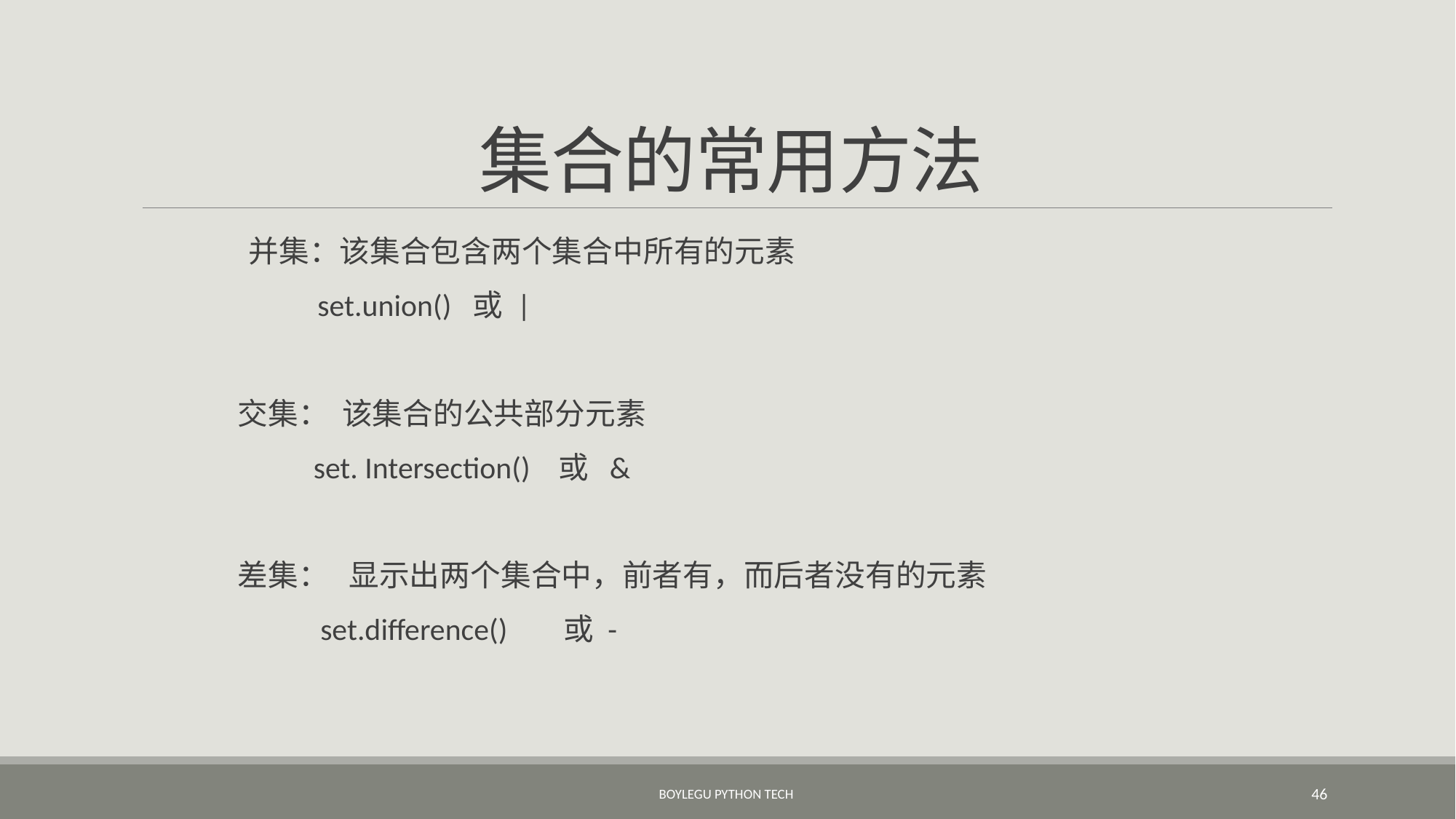

# 集合的常用方法
并集：该集合包含两个集合中所有的元素
          set.union()  或 |

交集：  该集合的公共部分元素
           set. Intersection()   或  &

差集：   显示出两个集合中，前者有，而后者没有的元素
            set.difference()       或 -
BoyleGu Python Tech
46